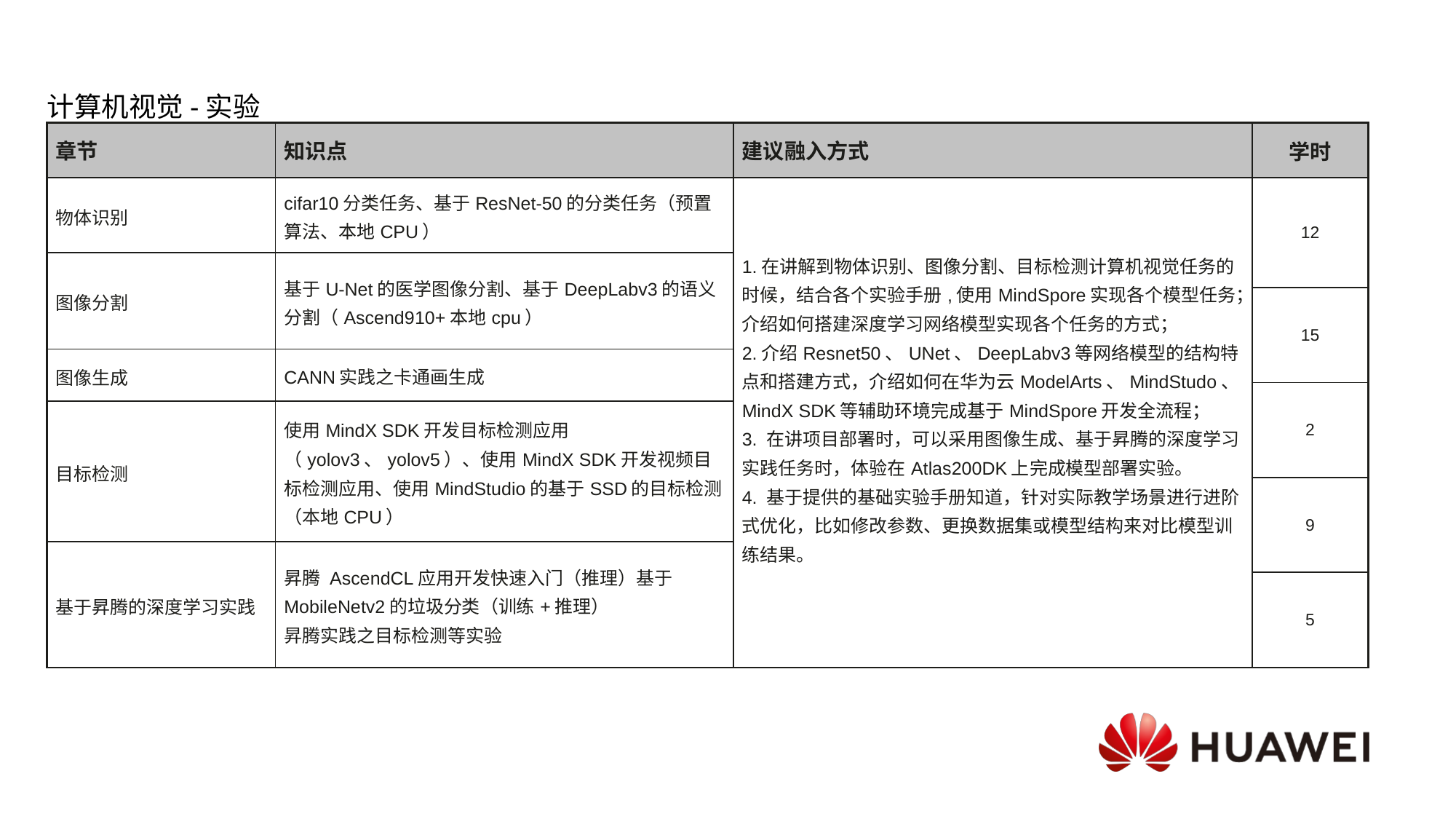

# 昇腾计算机视觉课程包实验知识点
计算机视觉-实验
| 章节 | 知识点 | 建议融入方式 | 学时 |
| --- | --- | --- | --- |
| 物体识别 | cifar10分类任务、基于ResNet-50的分类任务（预置算法、本地CPU） | 1.在讲解到物体识别、图像分割、目标检测计算机视觉任务的时候，结合各个实验手册,使用MindSpore实现各个模型任务；介绍如何搭建深度学习网络模型实现各个任务的方式； 2.介绍Resnet50、UNet、DeepLabv3等网络模型的结构特点和搭建方式，介绍如何在华为云ModelArts、MindStudo、MindX SDK等辅助环境完成基于MindSpore开发全流程； 3. 在讲项目部署时，可以采用图像生成、基于昇腾的深度学习实践任务时，体验在Atlas200DK上完成模型部署实验。 4. 基于提供的基础实验手册知道，针对实际教学场景进行进阶式优化，比如修改参数、更换数据集或模型结构来对比模型训练结果。 | 12 |
| 图像分割 | 基于U-Net的医学图像分割、基于DeepLabv3的语义分割（Ascend910+本地cpu） |  |  |
|  |  |  | 15 |
| 图像生成 | CANN实践之卡通画生成 |  |  |
|  |  |  | 2 |
| 目标检测 | 使用MindX SDK开发目标检测应用（yolov3、yolov5）、使用MindX SDK开发视频目标检测应用、使用MindStudio的基于SSD的目标检测（本地CPU） |  |  |
|  |  |  | 9 |
| 基于昇腾的深度学习实践 | 昇腾 AscendCL应用开发快速入门（推理）基于MobileNetv2的垃圾分类（训练+推理） 昇腾实践之目标检测等实验 |  |  |
|  |  |  | 5 |